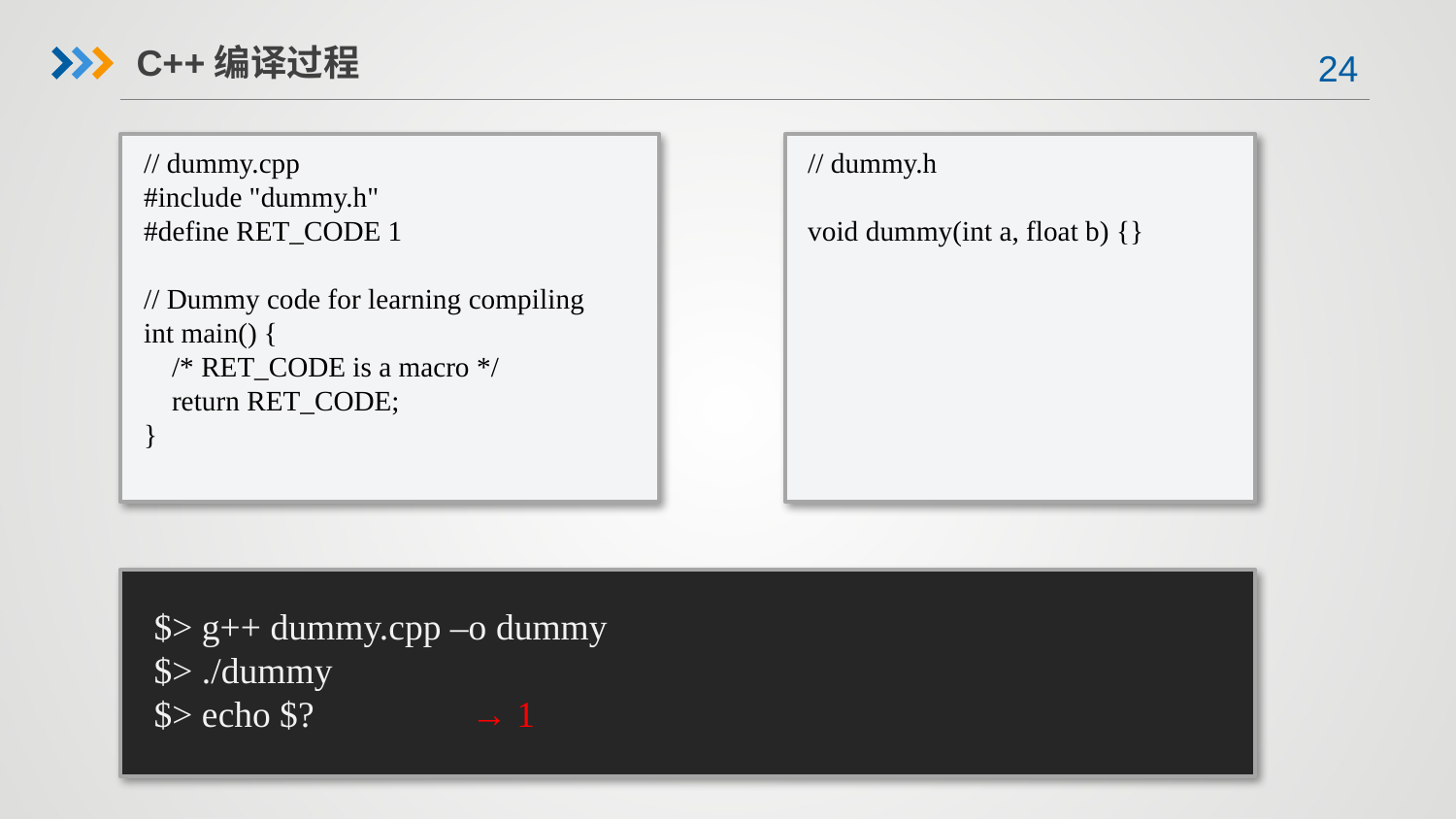

C++编译过程

// dummy.cpp
#include "dummy.h"
#define RET_CODE 1

// Dummy code for learning compiling
int main() {
    /* RET_CODE is a macro */
    return RET_CODE;
}

// dummy.h

void dummy(int a, float b) {}

$> g++ dummy.cpp –o dummy
$> ./dummy
$> echo $?                 → 1